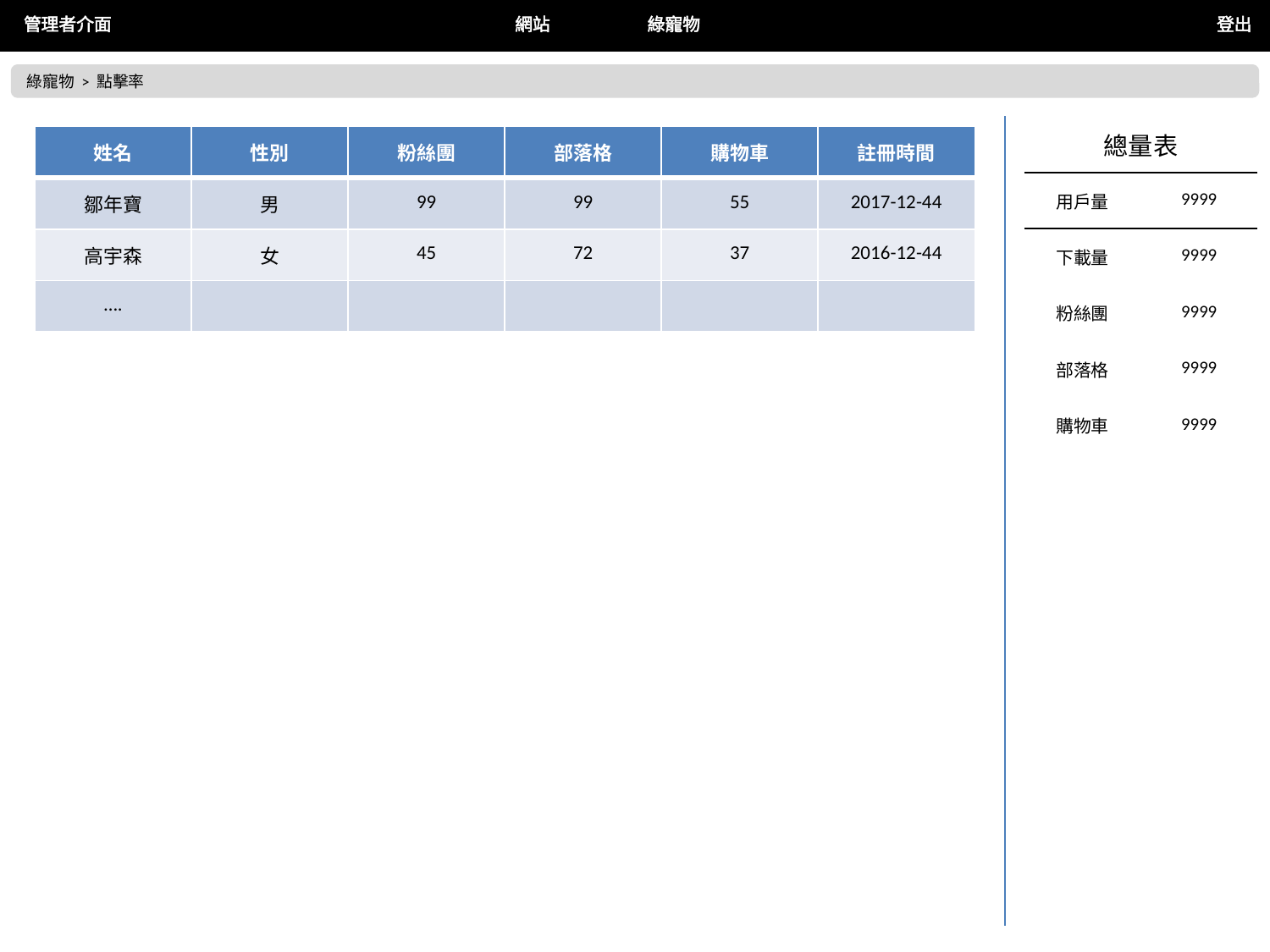

綠寵物
網站
登出
管理者介面
綠寵物 > 點擊率
| 總量表 |  |
| --- | --- |
| 用戶量 | 9999 |
| 下載量 | 9999 |
| 粉絲團 | 9999 |
| 部落格 | 9999 |
| 購物車 | 9999 |
| 姓名 | 性別 | 粉絲團 | 部落格 | 購物車 | 註冊時間 |
| --- | --- | --- | --- | --- | --- |
| 鄒年寶 | 男 | 99 | 99 | 55 | 2017-12-44 |
| 高宇森 | 女 | 45 | 72 | 37 | 2016-12-44 |
| …. |  |  |  |  |  |